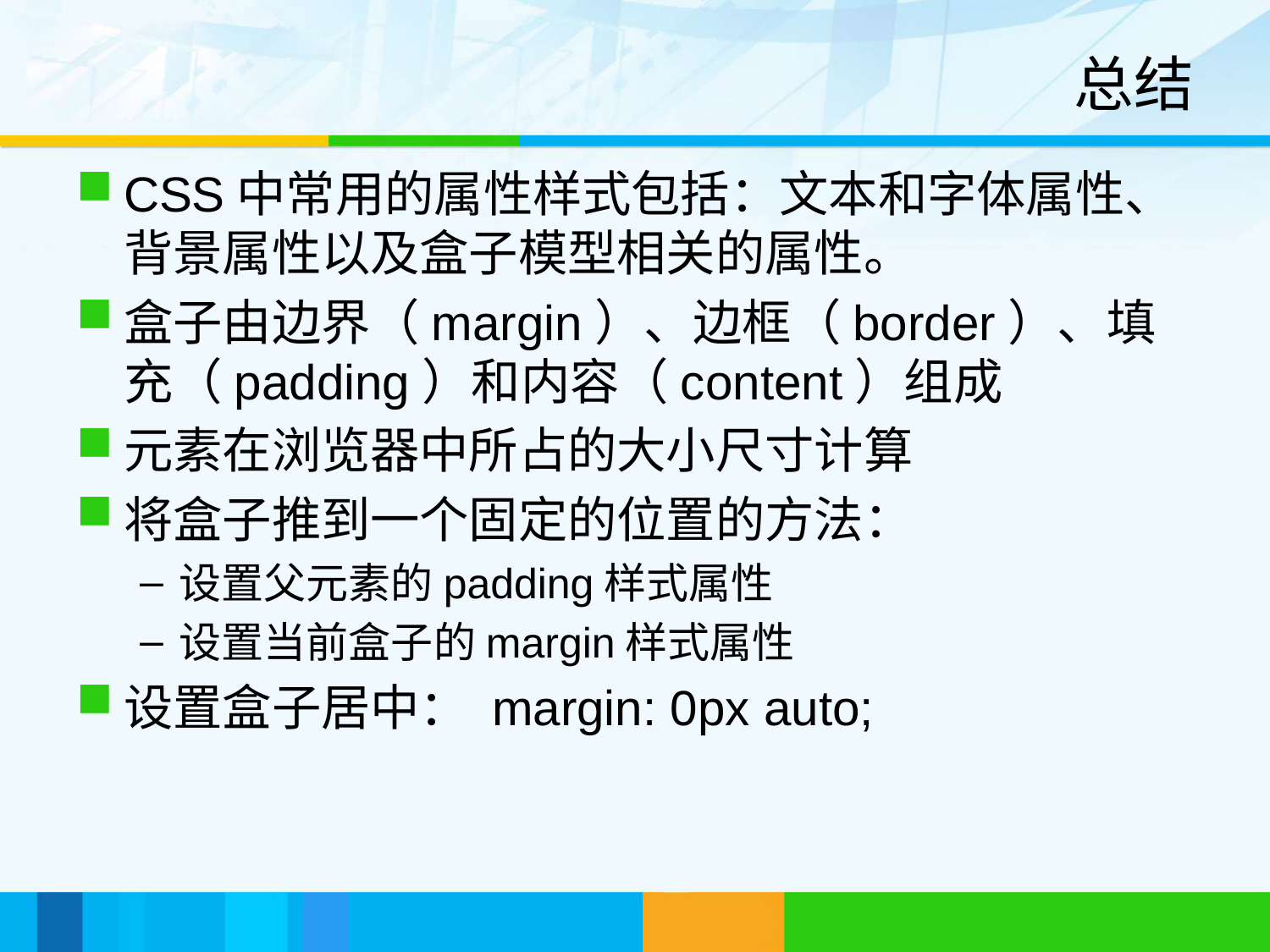

总结
CSS中常用的属性样式包括：文本和字体属性、背景属性以及盒子模型相关的属性。
盒子由边界（margin）、边框（border）、填充（padding）和内容（content）组成
元素在浏览器中所占的大小尺寸计算
将盒子推到一个固定的位置的方法：
设置父元素的padding样式属性
设置当前盒子的margin样式属性
设置盒子居中： margin: 0px auto;